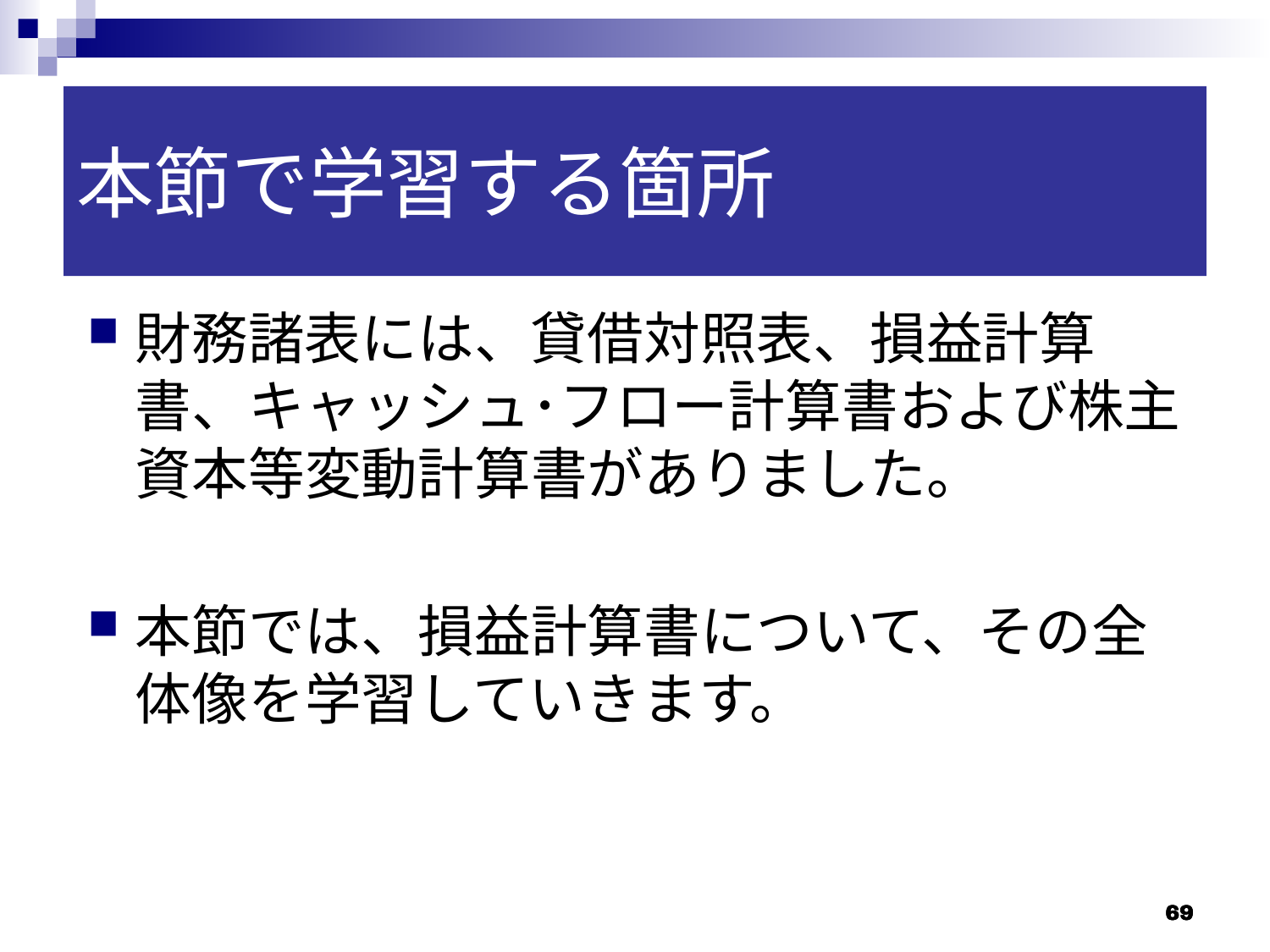

本節で学習する箇所
財務諸表には、貸借対照表、損益計算書、キャッシュ･フロー計算書および株主資本等変動計算書がありました。

本節では、損益計算書について、その全体像を学習していきます。

69
69
69